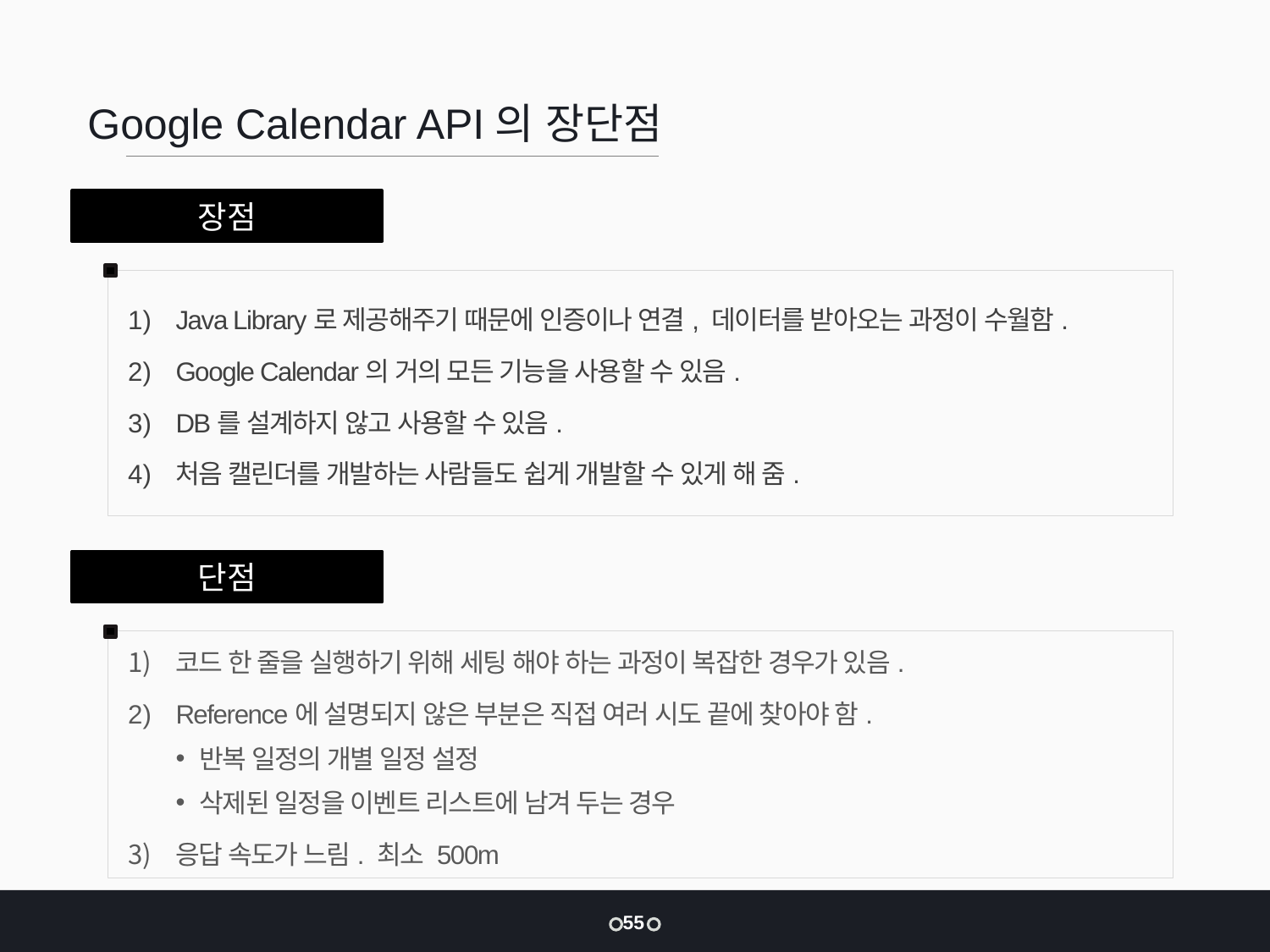

Google Calendar API의 장단점
장점

Java Library로 제공해주기 때문에 인증이나 연결, 데이터를 받아오는 과정이 수월함.
Google Calendar의 거의 모든 기능을 사용할 수 있음.
DB를 설계하지 않고 사용할 수 있음.
처음 캘린더를 개발하는 사람들도 쉽게 개발할 수 있게 해 줌.
단점

코드 한 줄을 실행하기 위해 세팅 해야 하는 과정이 복잡한 경우가 있음.
Reference에 설명되지 않은 부분은 직접 여러 시도 끝에 찾아야 함.
반복 일정의 개별 일정 설정
삭제된 일정을 이벤트 리스트에 남겨 두는 경우
응답 속도가 느림. 최소 500m
55